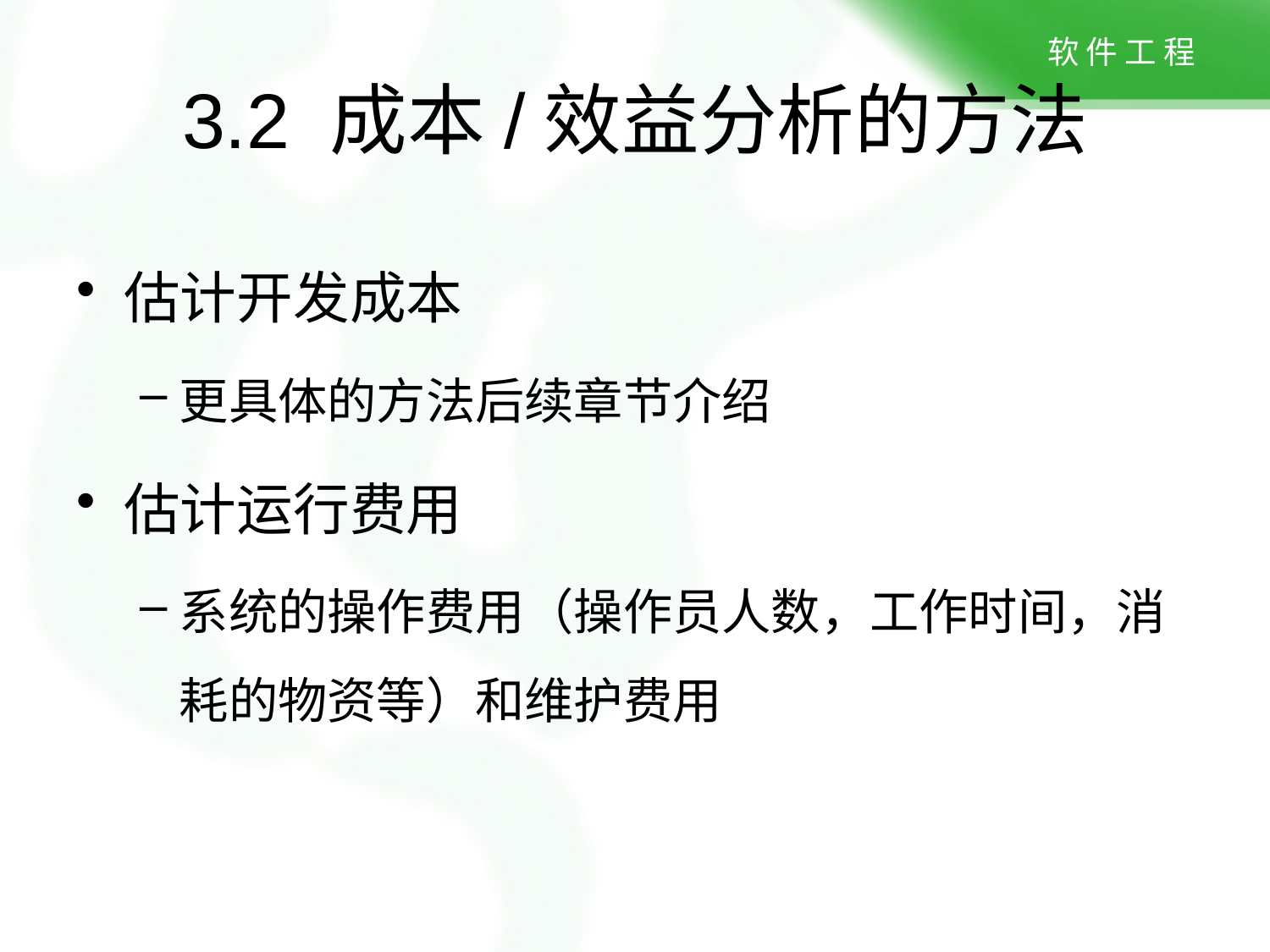

# 3.2 成本/效益分析的方法
估计开发成本
更具体的方法后续章节介绍
估计运行费用
系统的操作费用（操作员人数，工作时间，消耗的物资等）和维护费用